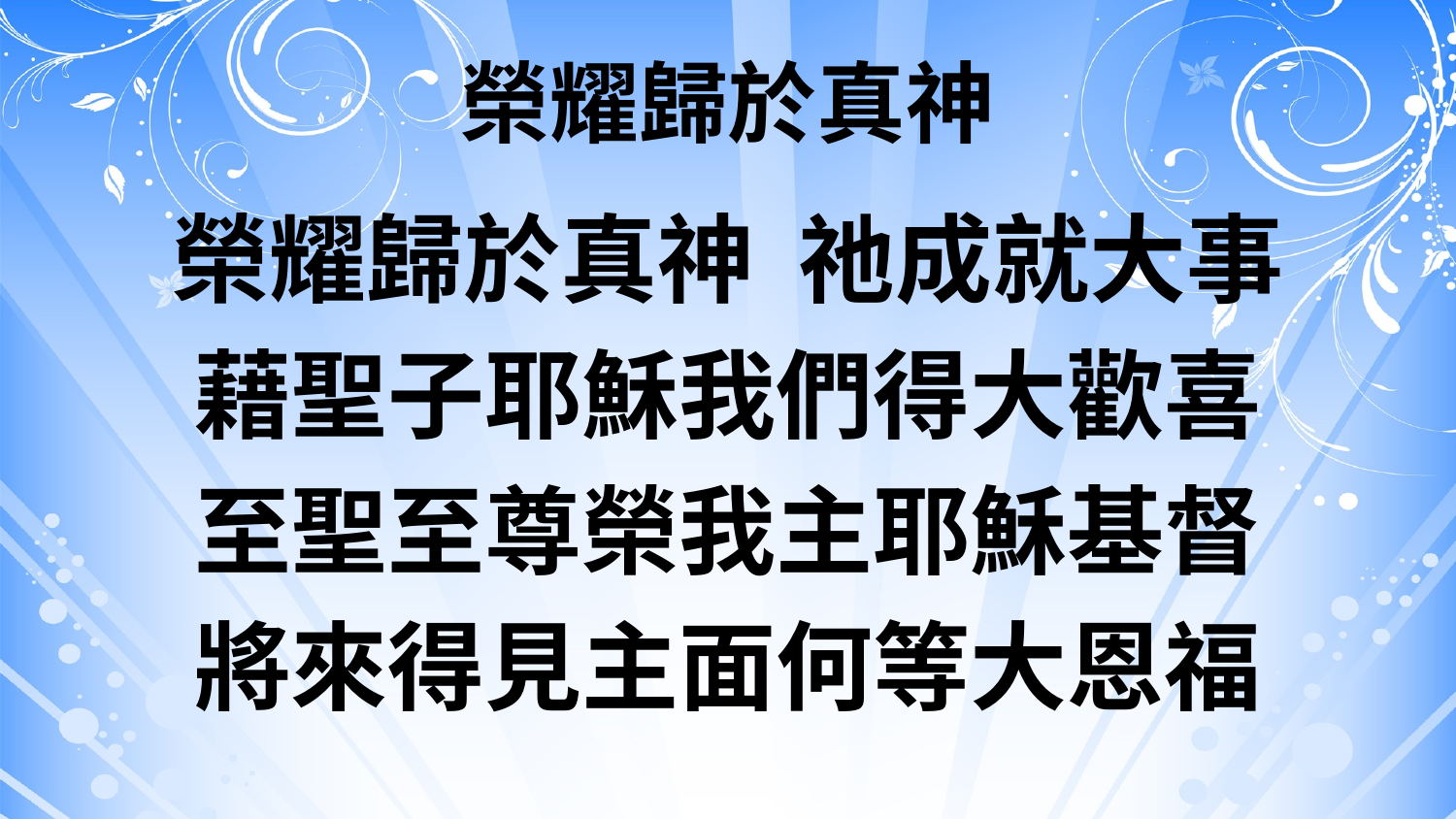

# 榮耀歸於真神
榮耀歸於真神  祂成就大事
藉聖子耶穌我們得大歡喜
至聖至尊榮我主耶穌基督
將來得見主面何等大恩福